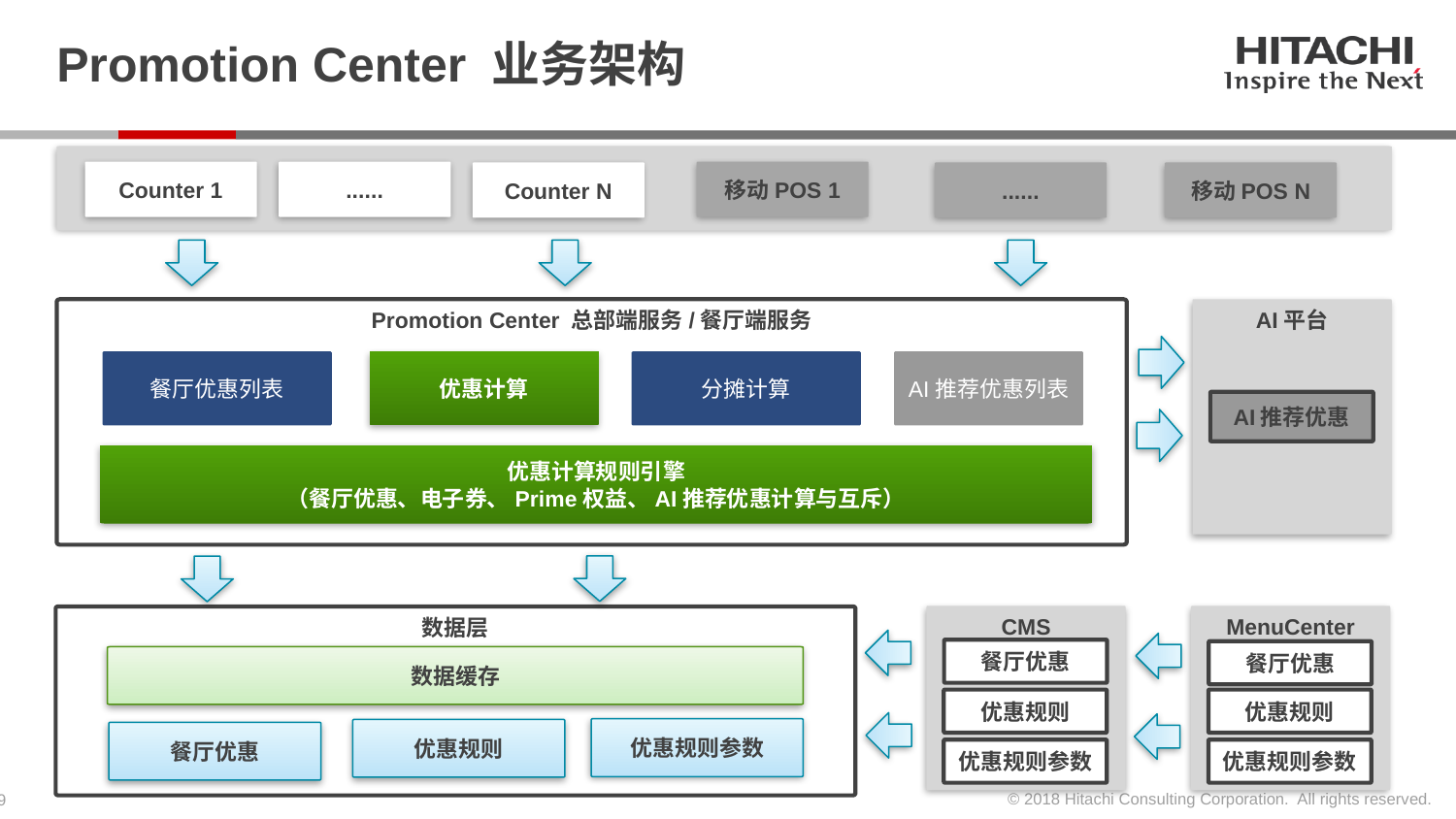

# Promotion Center 业务架构

Counter 1
......
移动POS 1
Counter N
......
移动POS N

AI平台
Promotion Center 总部端服务/餐厅端服务

餐厅优惠列表
优惠计算
分摊计算
AI推荐优惠列表
AI推荐优惠

优惠计算规则引擎
（餐厅优惠、电子券、Prime权益、AI推荐优惠计算与互斥）

CMS
MenuCenter
数据层

餐厅优惠
餐厅优惠
数据缓存
优惠规则
优惠规则

优惠规则参数
优惠规则
餐厅优惠
优惠规则参数
优惠规则参数